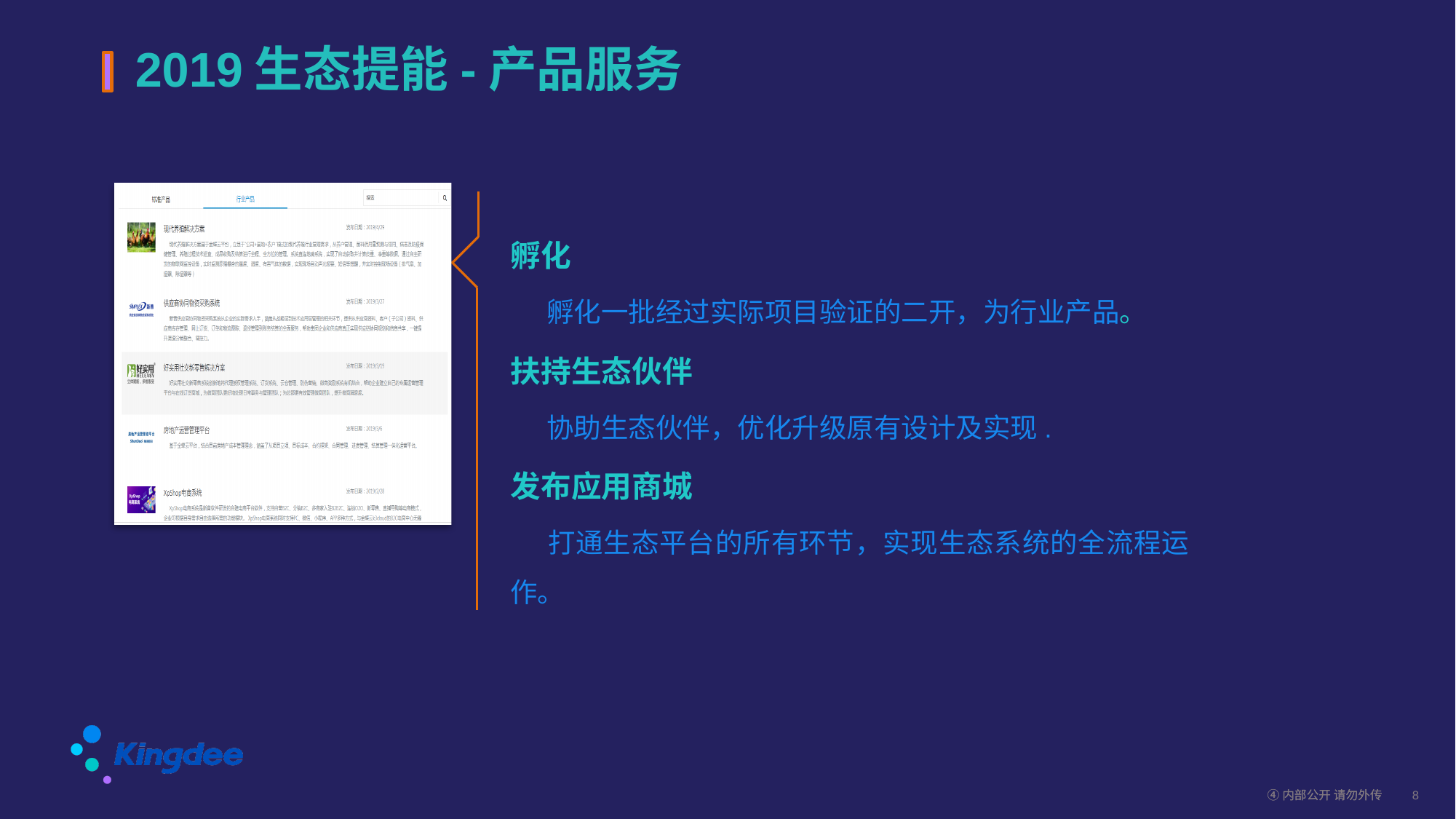

# 2019生态提能-产品服务

孵化
　　孵化一批经过实际项目验证的二开，为行业产品。
扶持生态伙伴
　　协助生态伙伴，优化升级原有设计及实现.
发布应用商城
　　打通生态平台的所有环节，实现生态系统的全流程运作。